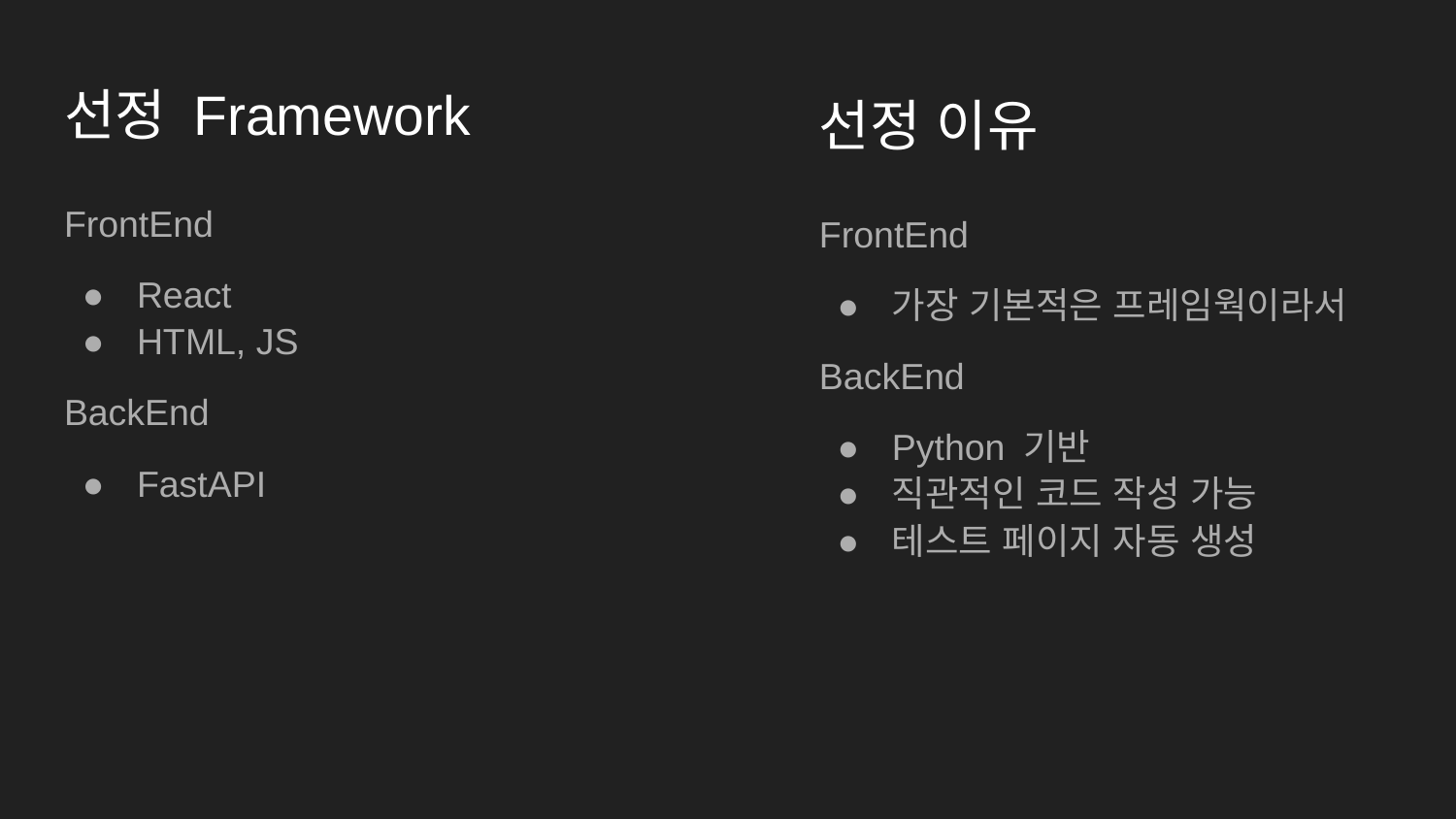

# 선정 Framework
선정 이유
FrontEnd
React
HTML, JS
BackEnd
FastAPI
FrontEnd
가장 기본적은 프레임웍이라서
BackEnd
Python 기반
직관적인 코드 작성 가능
테스트 페이지 자동 생성